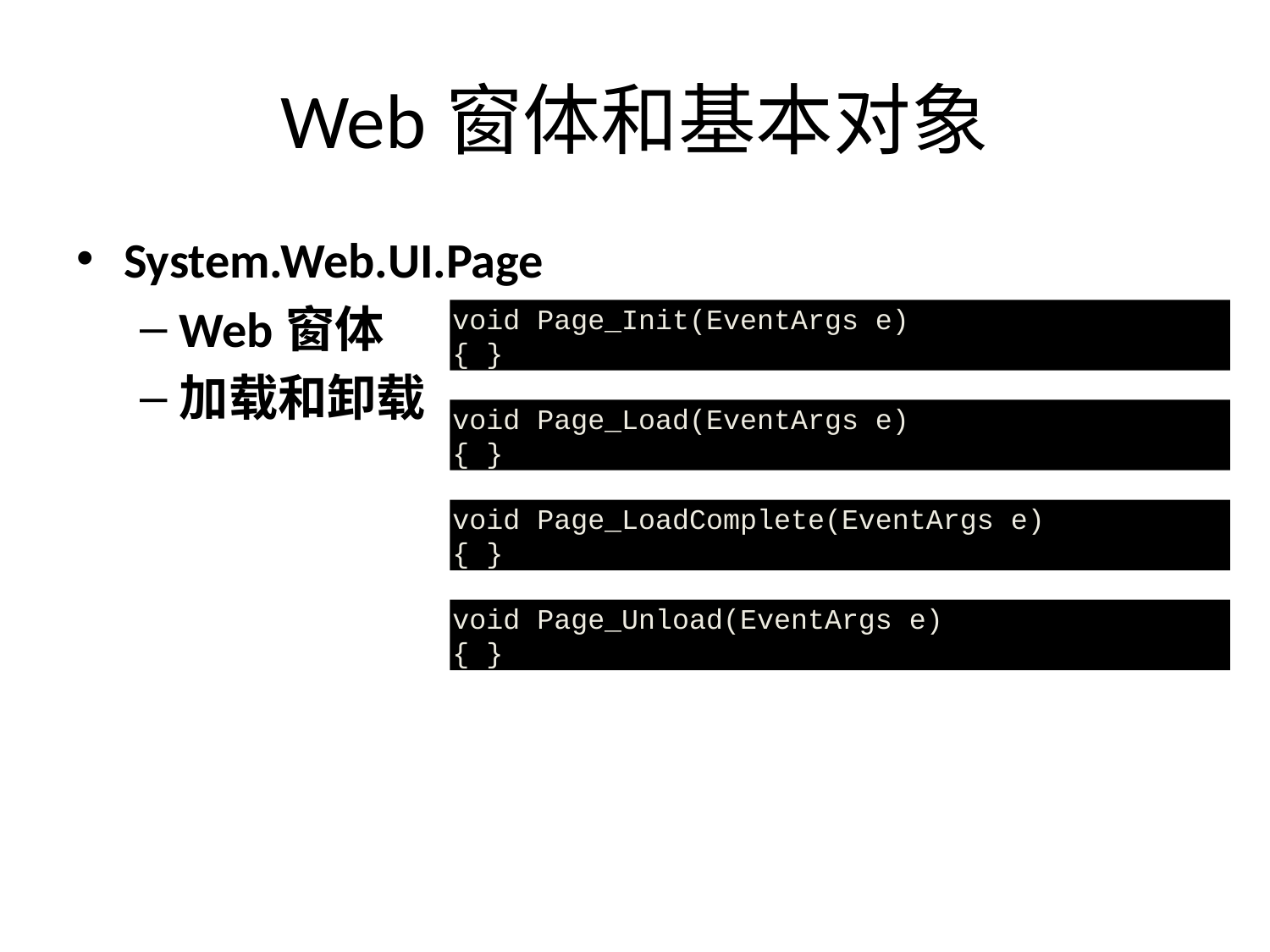

# Web窗体和基本对象
System.Web.UI.Page
Web窗体
加载和卸载

void Page_Init(EventArgs e)
{ }
void Page_Load(EventArgs e)
{ }
void Page_LoadComplete(EventArgs e)
{ }
void Page_Unload(EventArgs e)
{ }
7